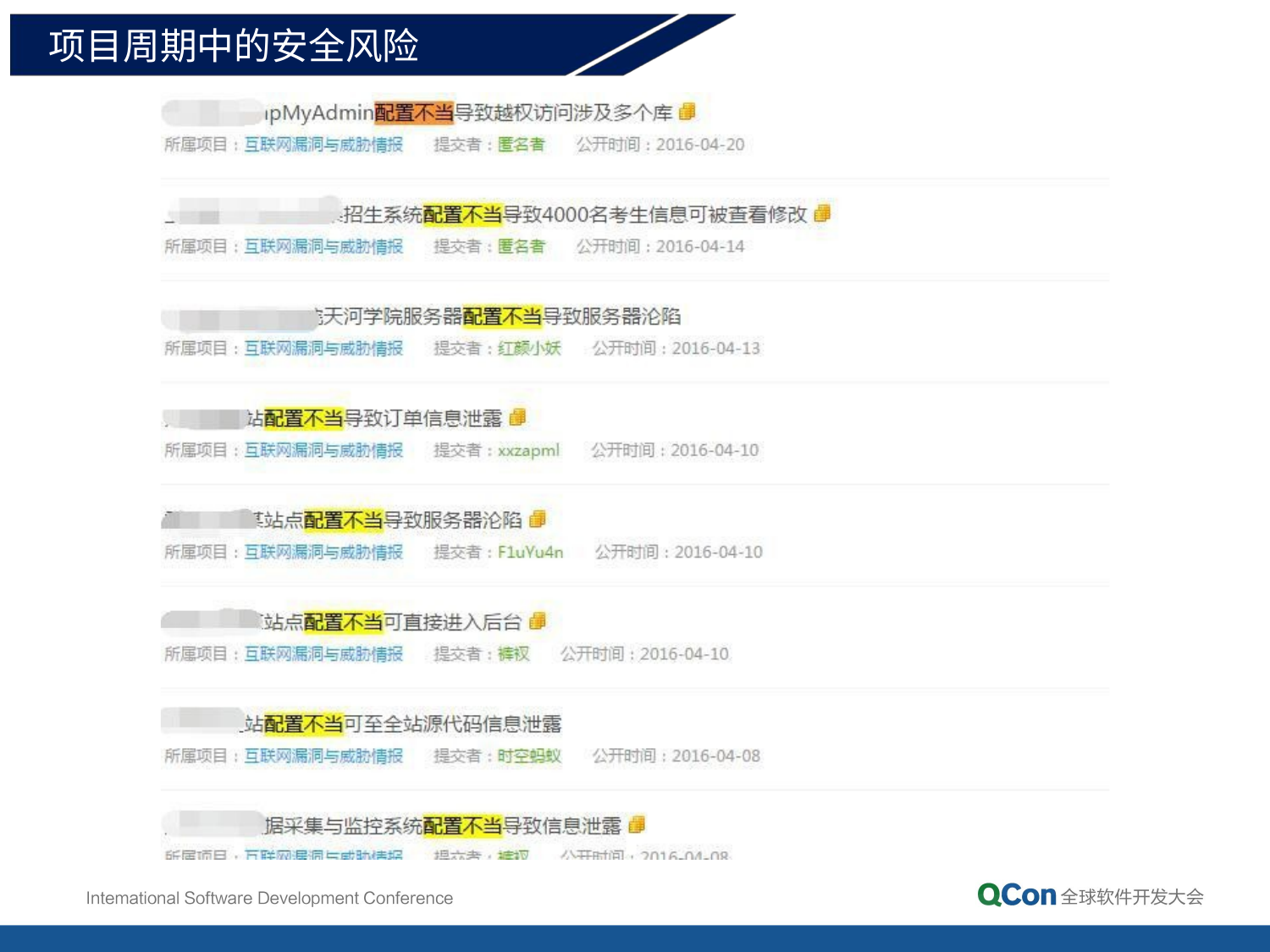

# 项目周期中的安全风险

线上环境部署的  安全性欠缺
• Web服务器配置不当，导致代码被下载。

Redis、Memcache服务未授权，导致数据失窃

• 等等